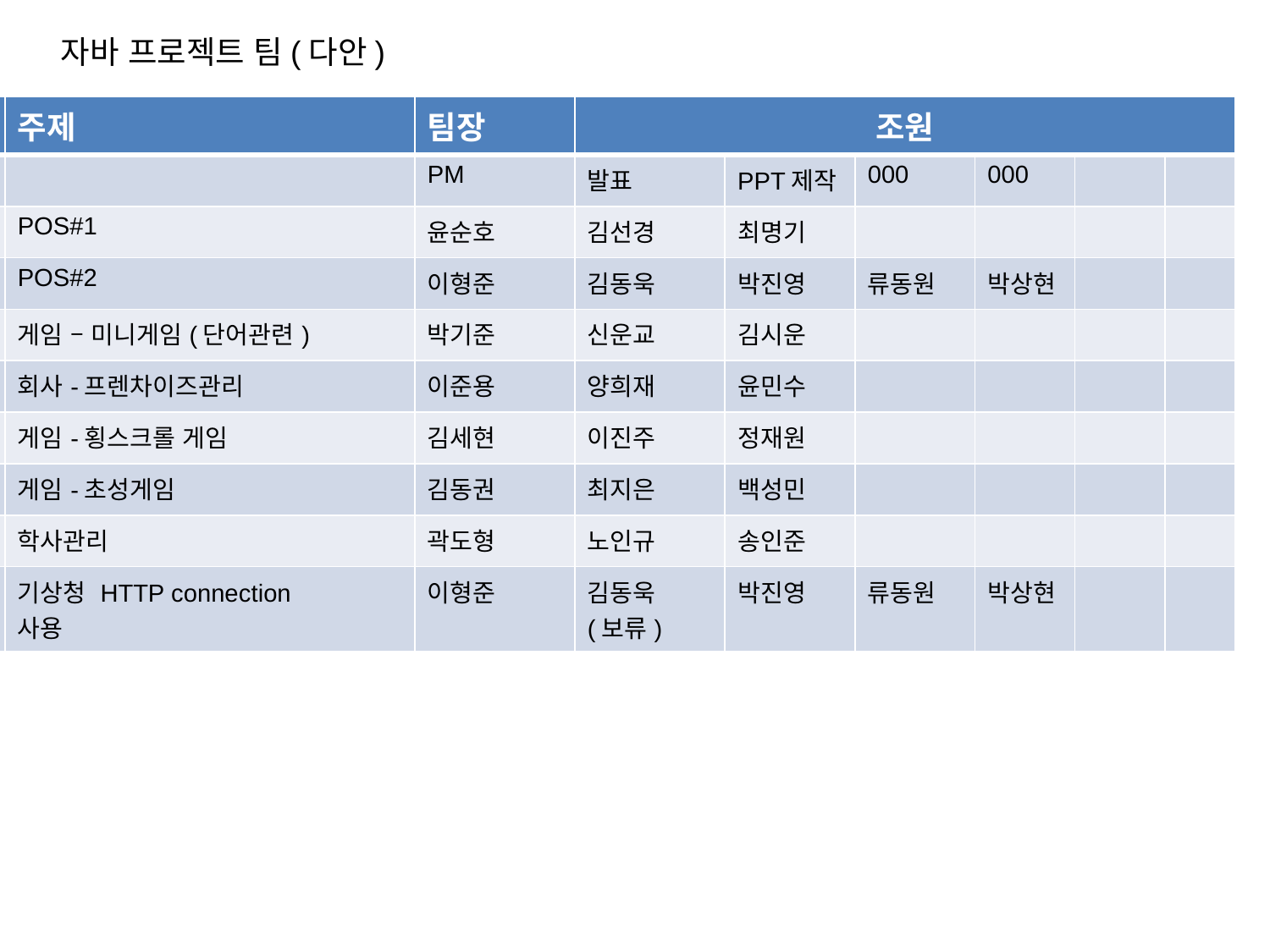

자바 프로젝트 팀(다안)
| 조 | 주제 | 팀장 | 조원 |  |  |  |  |  |
| --- | --- | --- | --- | --- | --- | --- | --- | --- |
|  |  | PM | 발표 | PPT제작 | 000 | 000 |  |  |
| 1 | POS#1 | 윤순호 | 김선경 | 최명기 |  |  |  |  |
| 2 | POS#2 | 이형준 | 김동욱 | 박진영 | 류동원 | 박상현 |  |  |
| 2 | 게임 – 미니게임(단어관련) | 박기준 | 신운교 | 김시운 |  |  |  |  |
| 3 | 회사-프렌차이즈관리 | 이준용 | 양희재 | 윤민수 |  |  |  |  |
| 4 | 게임-횡스크롤 게임 | 김세현 | 이진주 | 정재원 |  |  |  |  |
| 5 | 게임-초성게임 | 김동권 | 최지은 | 백성민 |  |  |  |  |
| 6 | 학사관리 | 곽도형 | 노인규 | 송인준 |  |  |  |  |
| 7 | 기상청 HTTP connection 사용 | 이형준 | 김동욱 (보류) | 박진영 | 류동원 | 박상현 |  |  |